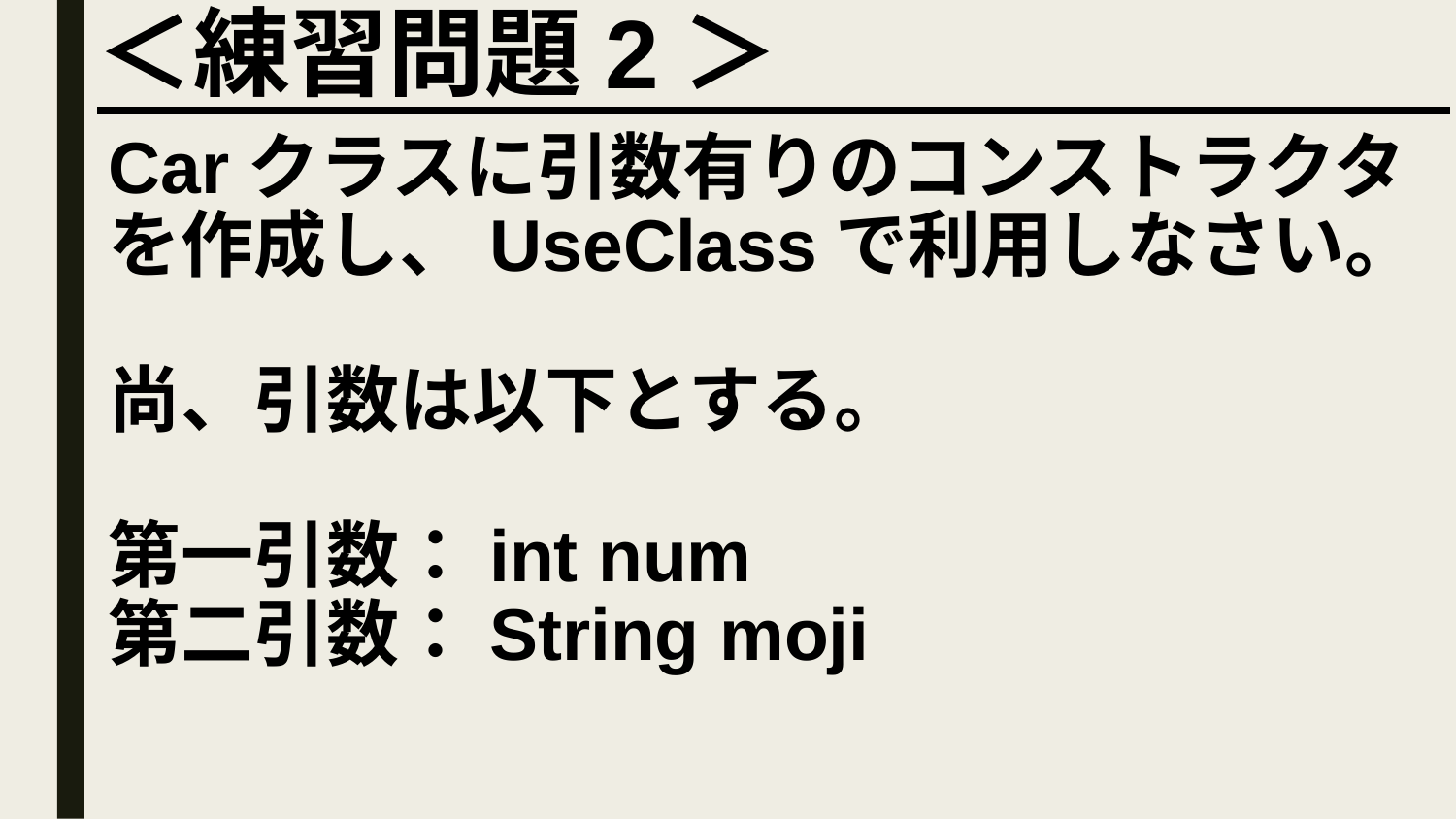

＜練習問題2＞
# Carクラスに引数有りのコンストラクタを作成し、UseClassで利用しなさい。 尚、引数は以下とする。 第一引数：int num 第二引数：String moji